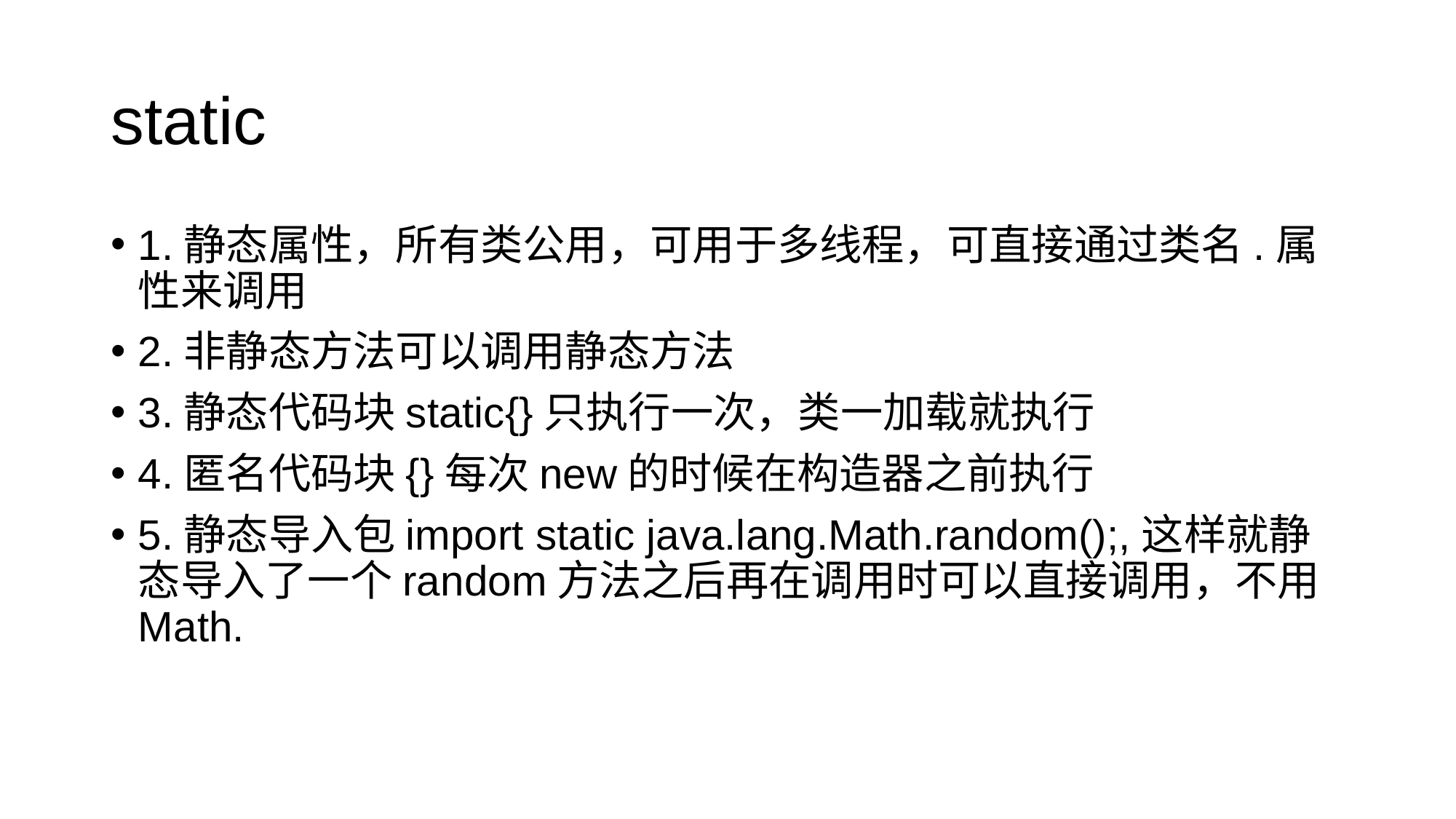

# static
1.静态属性，所有类公用，可用于多线程，可直接通过类名.属性来调用
2.非静态方法可以调用静态方法
3.静态代码块static{}只执行一次，类一加载就执行
4.匿名代码块{}每次new的时候在构造器之前执行
5.静态导入包import static java.lang.Math.random();,这样就静态导入了一个random方法之后再在调用时可以直接调用，不用Math.